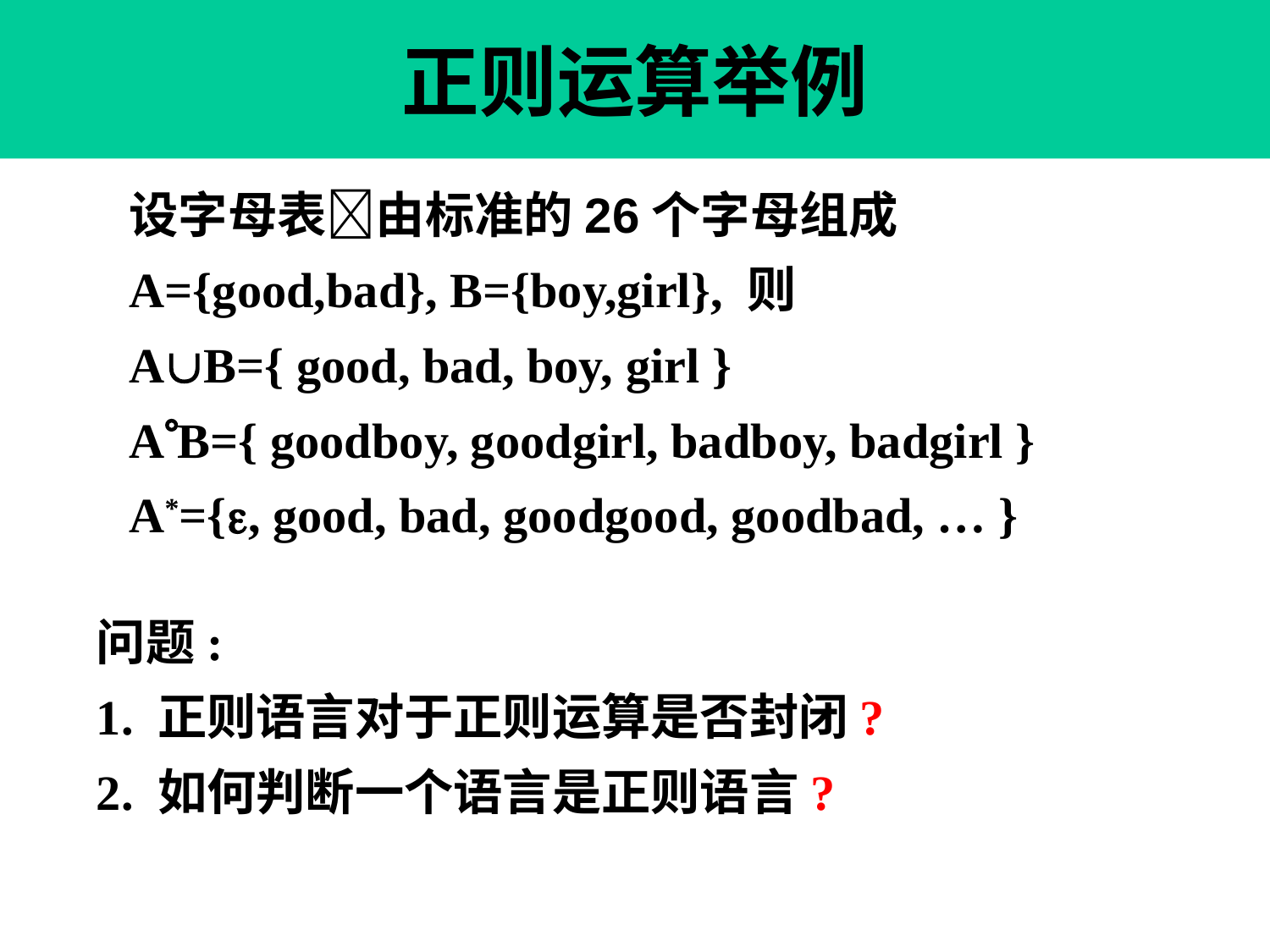

# 正则运算举例
设字母表Σ由标准的26个字母组成
A={good,bad}, B={boy,girl}, 则
A∪B={ good, bad, boy, girl }
A°B={ goodboy, goodgirl, badboy, badgirl }
A*={ε, good, bad, goodgood, goodbad, … }
问题:
1. 正则语言对于正则运算是否封闭?
2. 如何判断一个语言是正则语言?